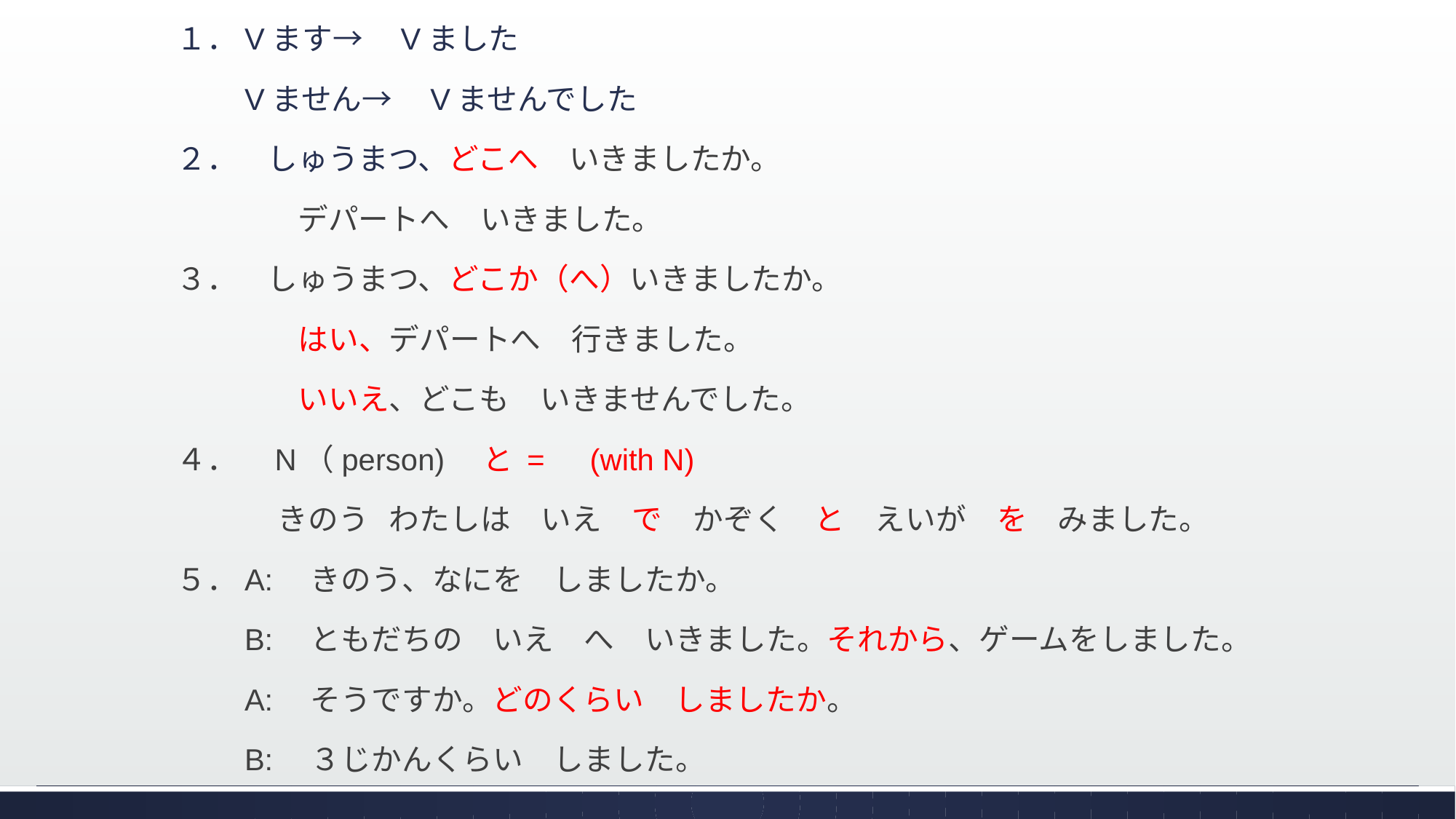

１．Vます→　Vました
　　Vません→　Vませんでした
２．　しゅうまつ、どこへ　いきましたか。
　　　　デパートへ　いきました。
３．　しゅうまつ、どこか（へ）いきましたか。
　　　　はい、デパートへ　行きました。
　　　　いいえ、どこも　いきませんでした。
４．　N（person)　と =　(with N)
              きのう   わたしは　いえ　で　かぞく　と　えいが　を　みました。
５．A:　きのう、なにを　しましたか。
　　B:　ともだちの　いえ　へ　いきました。それから、ゲームをしました。
　　A:　そうですか。どのくらい　しましたか。
　　B:　３じかんくらい　しました。